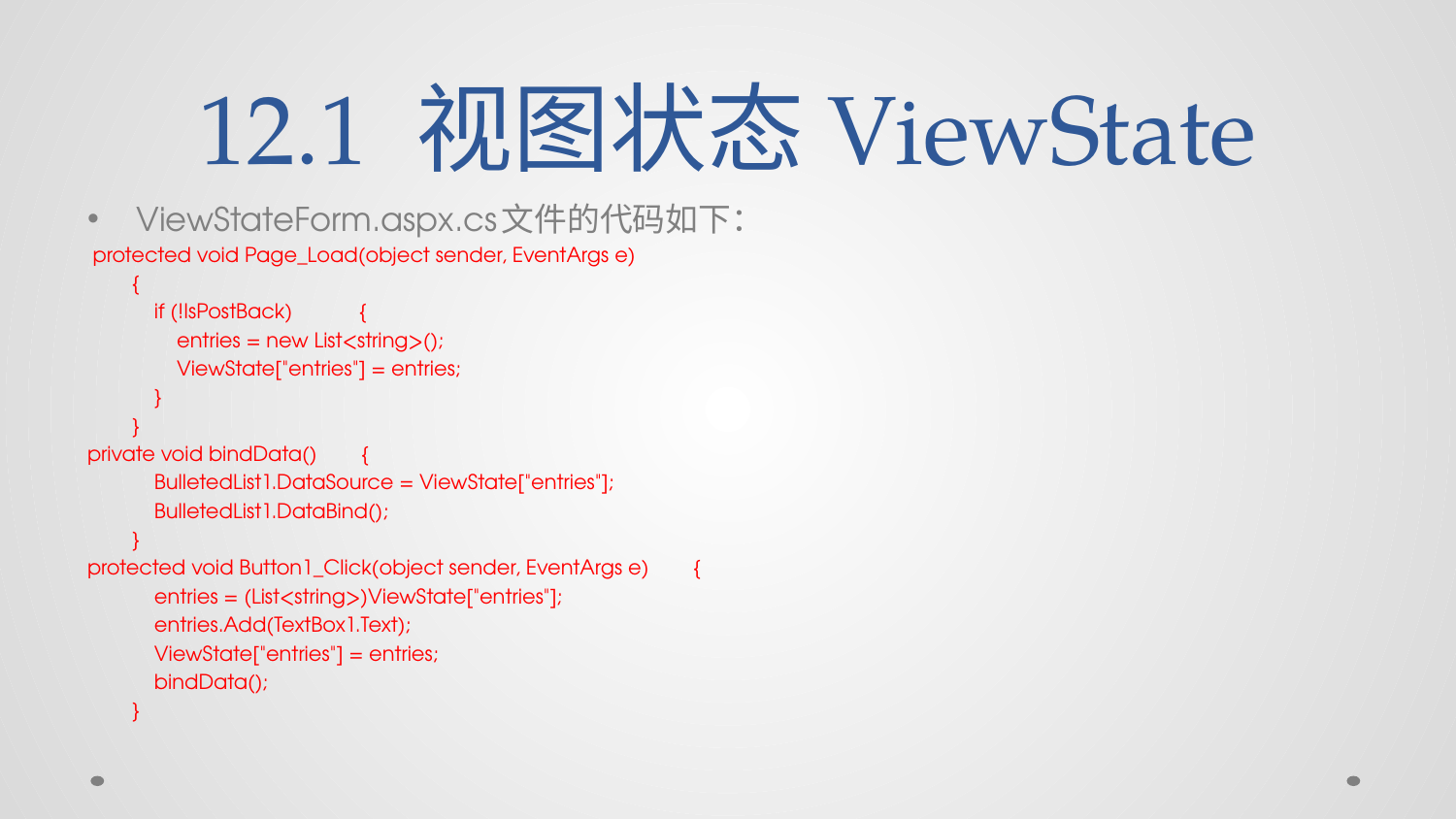

# 12.1 视图状态ViewState
ViewStateForm.aspx.cs文件的代码如下：
 protected void Page_Load(object sender, EventArgs e)
        {
            if (!IsPostBack)            {
                entries = new List<string>();
                ViewState["entries"] = entries;
            }
        }
private void bindData()        {
            BulletedList1.DataSource = ViewState["entries"];
            BulletedList1.DataBind();
        }
protected void Button1_Click(object sender, EventArgs e)        {
            entries = (List<string>)ViewState["entries"];
            entries.Add(TextBox1.Text);
            ViewState["entries"] = entries;
            bindData();
        }